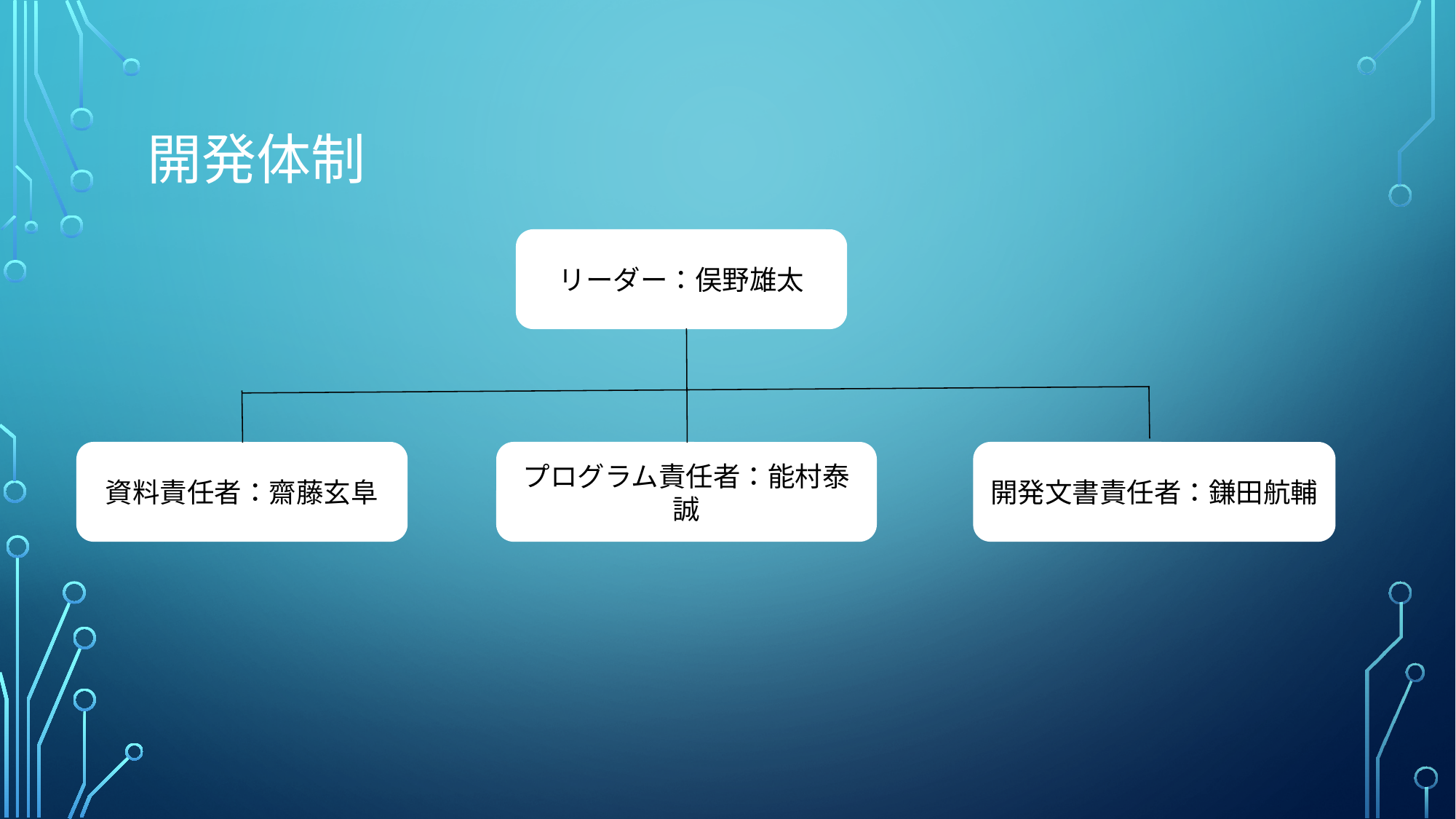

# 開発体制
リーダー：俣野雄太
資料責任者：齋藤玄阜
プログラム責任者：能村​泰誠
開発文書責任者：鎌田航輔
k